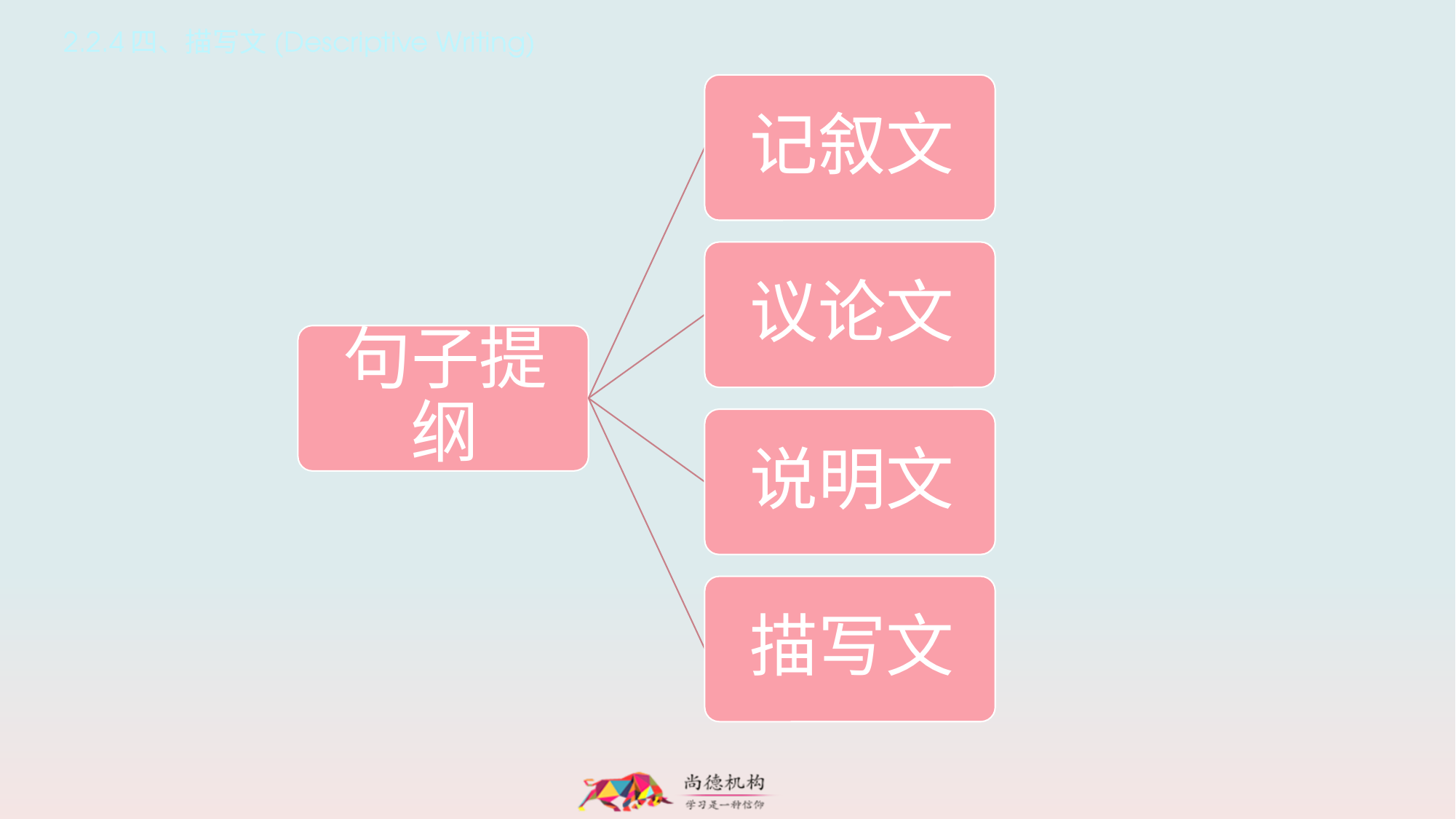

2.2.4四、描写文(Descriptive Writing)
句子提纲

记叙文

议论文

说明文

描写文